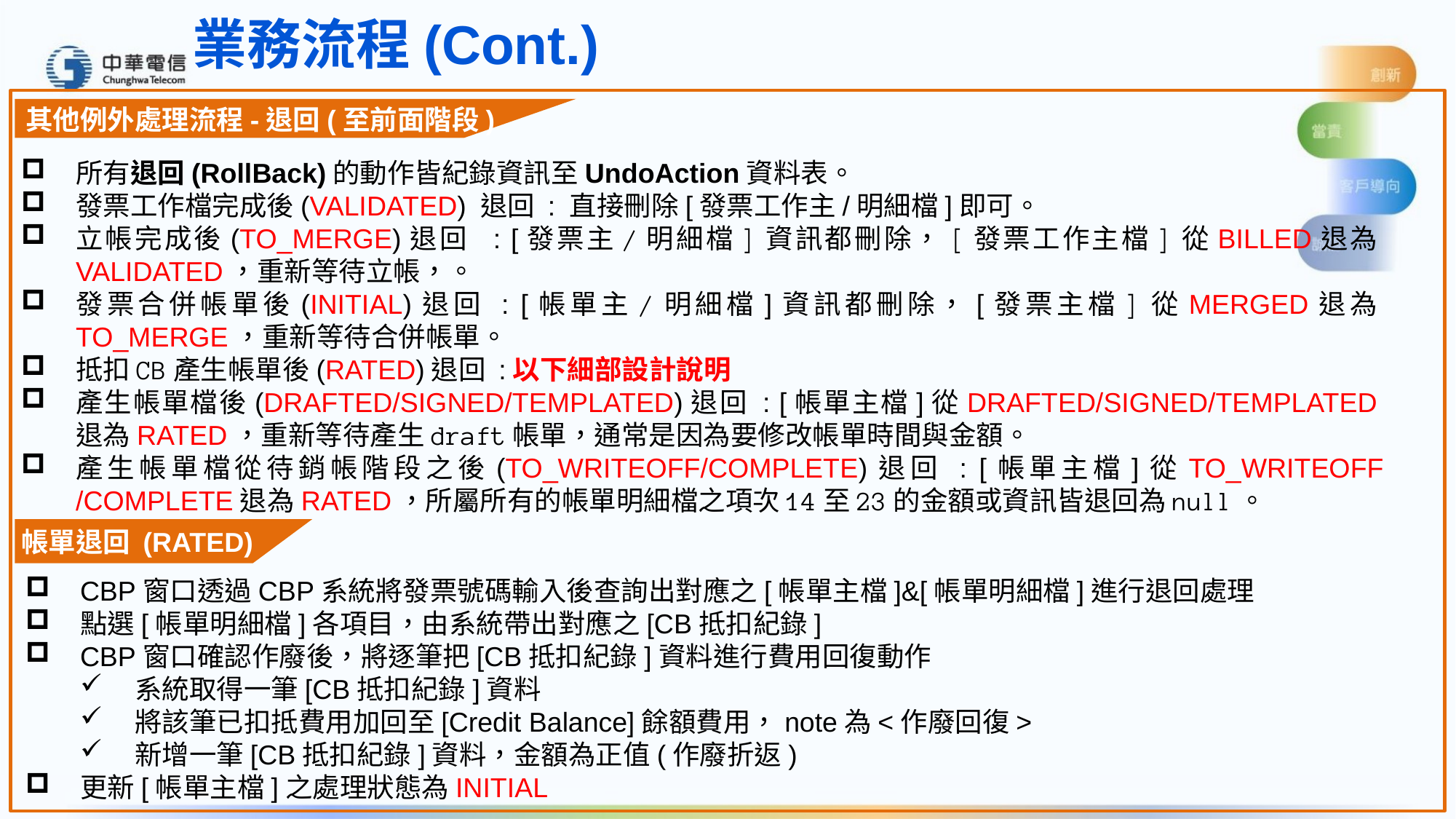

業務流程(Cont.)

其他例外處理流程-退回(至前面階段)
所有退回(RollBack)的動作皆紀錄資訊至UndoAction資料表。
發票工作檔完成後(VALIDATED) 退回 : 直接刪除[發票工作主/明細檔]即可。
立帳完成後(TO_MERGE)退回  : [發票主/明細檔]資訊都刪除，[發票工作主檔]從BILLED退為VALIDATED，重新等待立帳，。
發票合併帳單後(INITIAL)退回 : [帳單主/明細檔]資訊都刪除，[發票主檔]從MERGED退為TO_MERGE，重新等待合併帳單。
抵扣CB產生帳單後(RATED)退回 :以下細部設計說明
產生帳單檔後(DRAFTED/SIGNED/TEMPLATED)退回 : [帳單主檔]從DRAFTED/SIGNED/TEMPLATED退為RATED，重新等待產生draft帳單，通常是因為要修改帳單時間與金額。
產生帳單檔從待銷帳階段之後(TO_WRITEOFF/COMPLETE)退回 : [帳單主檔]從TO_WRITEOFF /COMPLETE退為RATED，所屬所有的帳單明細檔之項次14至23的金額或資訊皆退回為null。

帳單退回 (RATED)
CBP窗口透過CBP系統將發票號碼輸入後查詢出對應之[帳單主檔]&[帳單明細檔]進行退回處理
點選[帳單明細檔]各項目，由系統帶出對應之[CB抵扣紀錄]
CBP窗口確認作廢後，將逐筆把[CB抵扣紀錄]資料進行費用回復動作
系統取得一筆[CB抵扣紀錄]資料
將該筆已扣抵費用加回至[Credit Balance]餘額費用，note為<作廢回復>
新增一筆[CB抵扣紀錄]資料，金額為正值(作廢折返)
更新[帳單主檔]之處理狀態為INITIAL